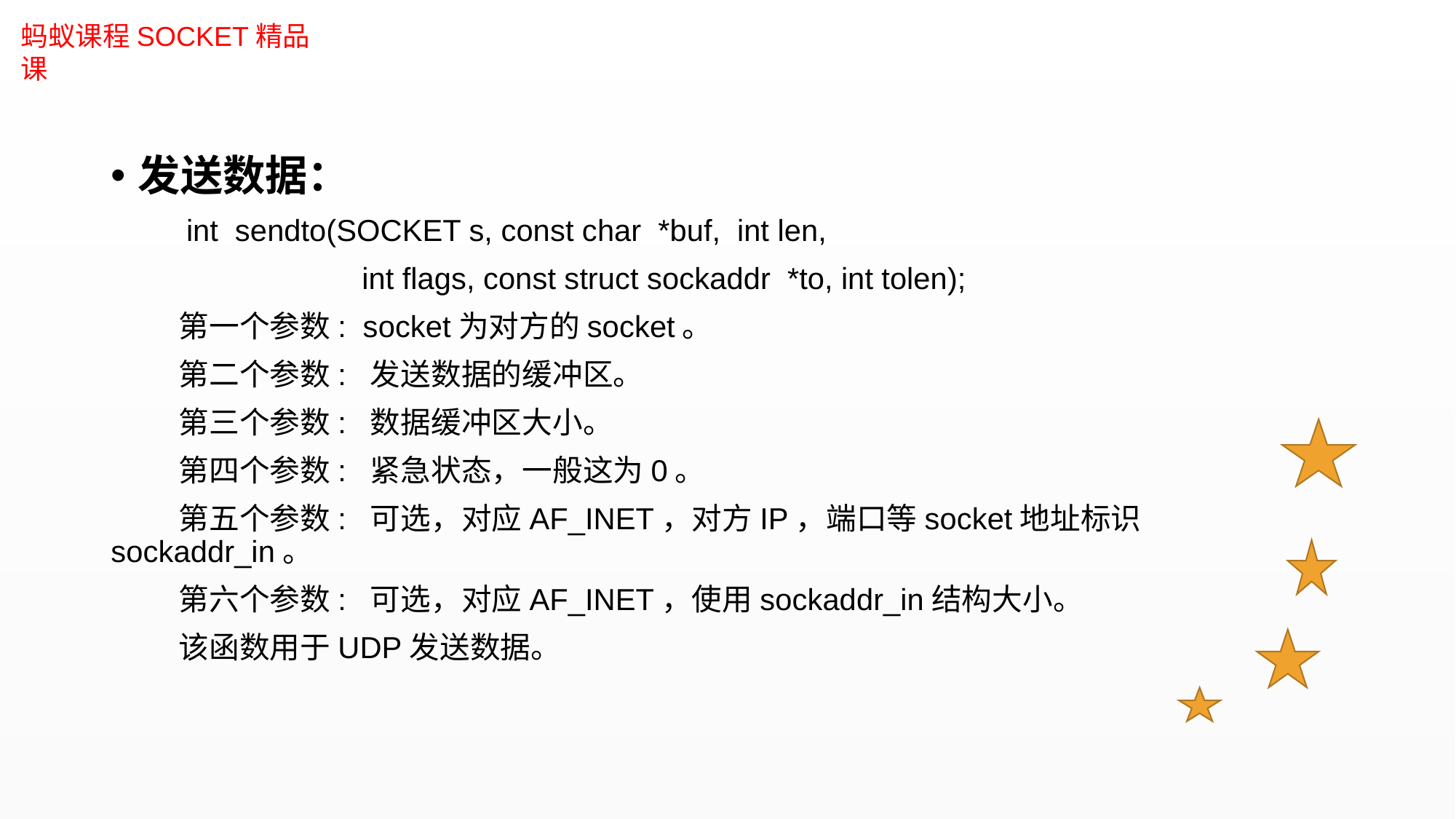

发送数据：
         int  sendto(SOCKET s, const char  *buf,  int len,
                              int flags, const struct sockaddr  *to, int tolen);
         第一个参数:  socket为对方的socket。
         第二个参数:  发送数据的缓冲区。
         第三个参数:  数据缓冲区大小。
         第四个参数:  紧急状态，一般这为0。
         第五个参数:  可选，对应AF_INET，对方IP，端口等socket地址标识sockaddr_in。
         第六个参数:  可选，对应AF_INET，使用sockaddr_in结构大小。
         该函数用于UDP发送数据。